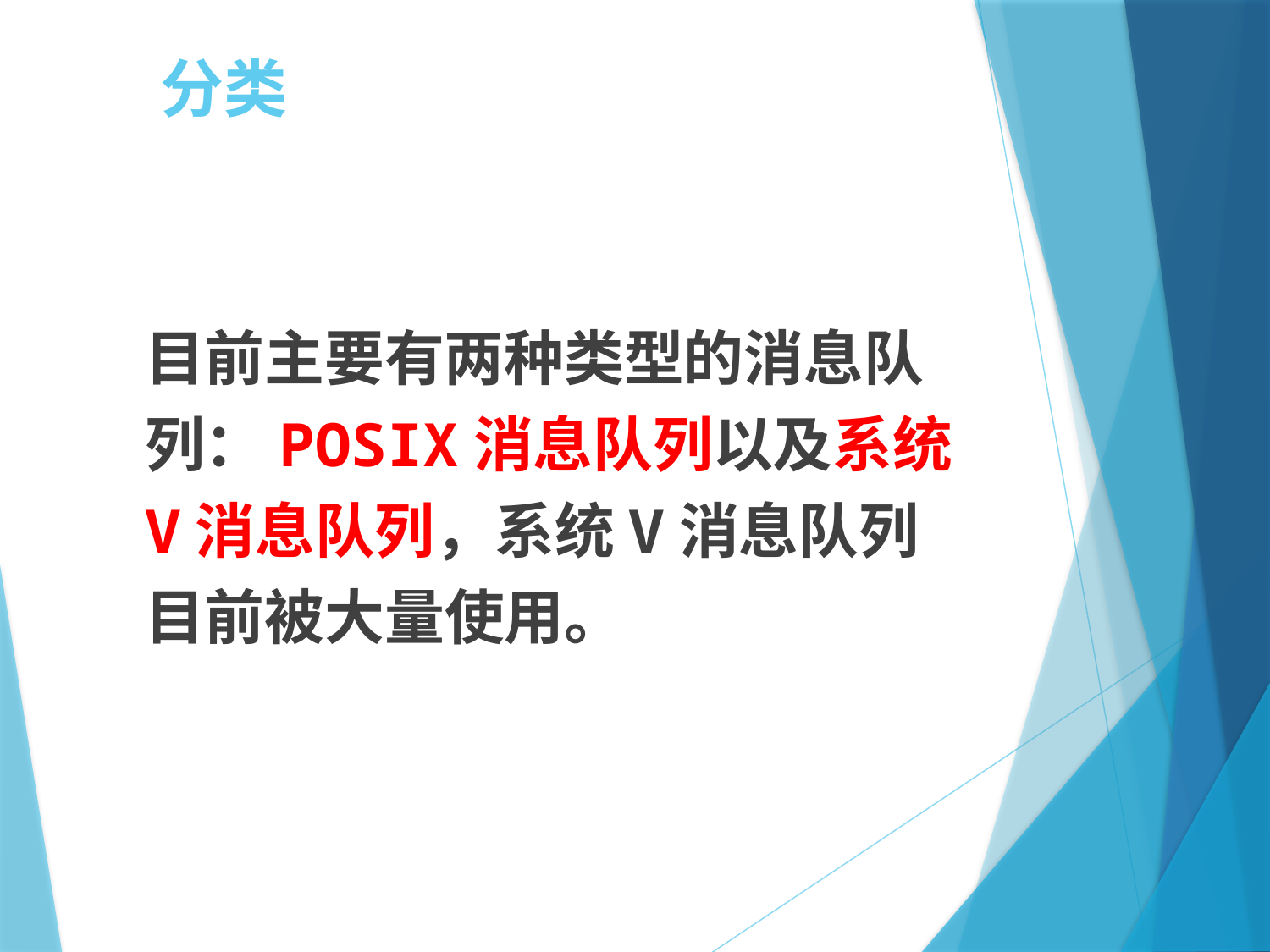

# 分类
	目前主要有两种类型的消息队列：POSIX消息队列以及系统V消息队列，系统V消息队列目前被大量使用。